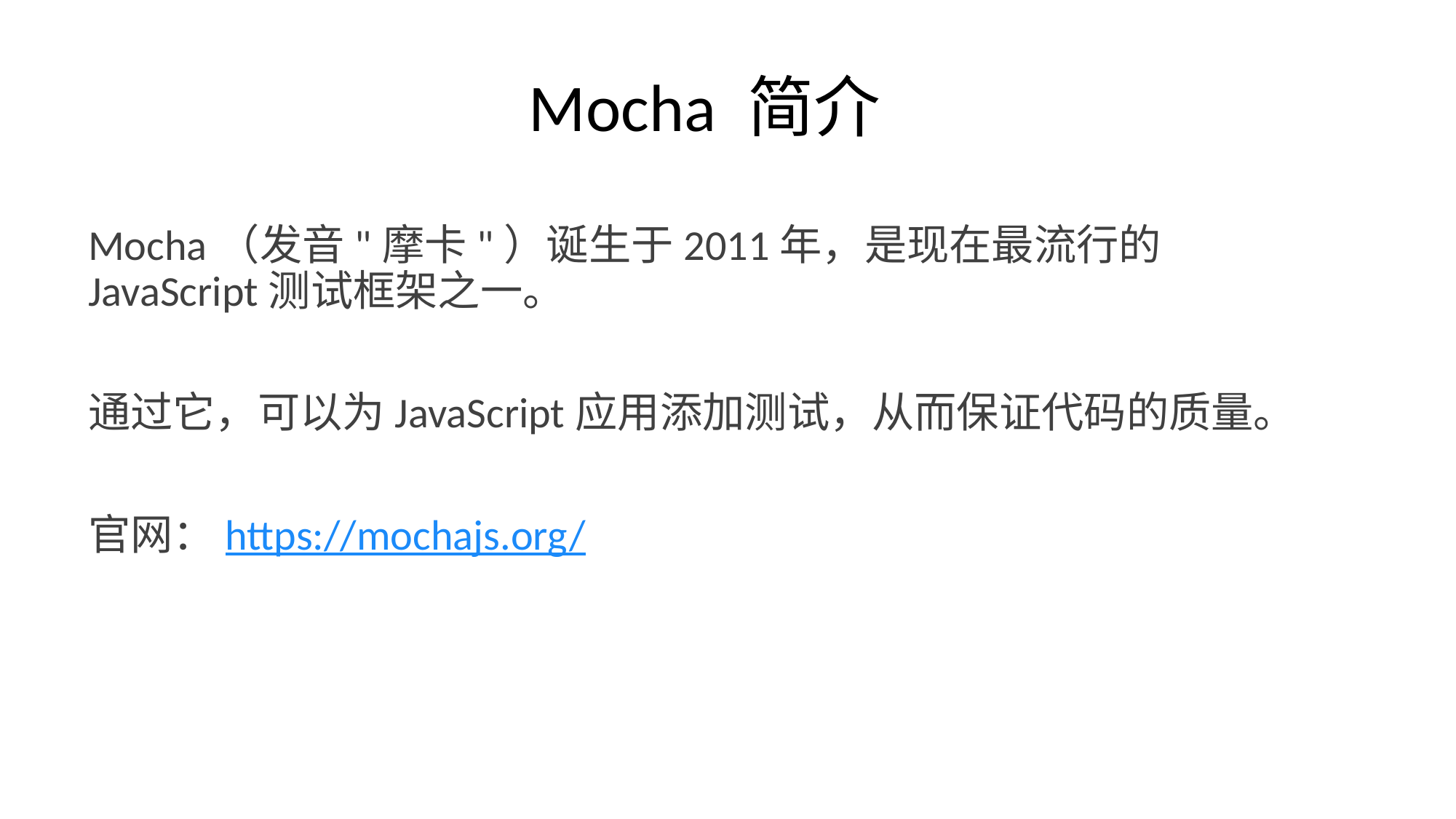

# Mocha 简介
Mocha（发音"摩卡"）诞生于2011年，是现在最流行的JavaScript测试框架之一。

通过它，可以为JavaScript应用添加测试，从而保证代码的质量。

官网：https://mochajs.org/